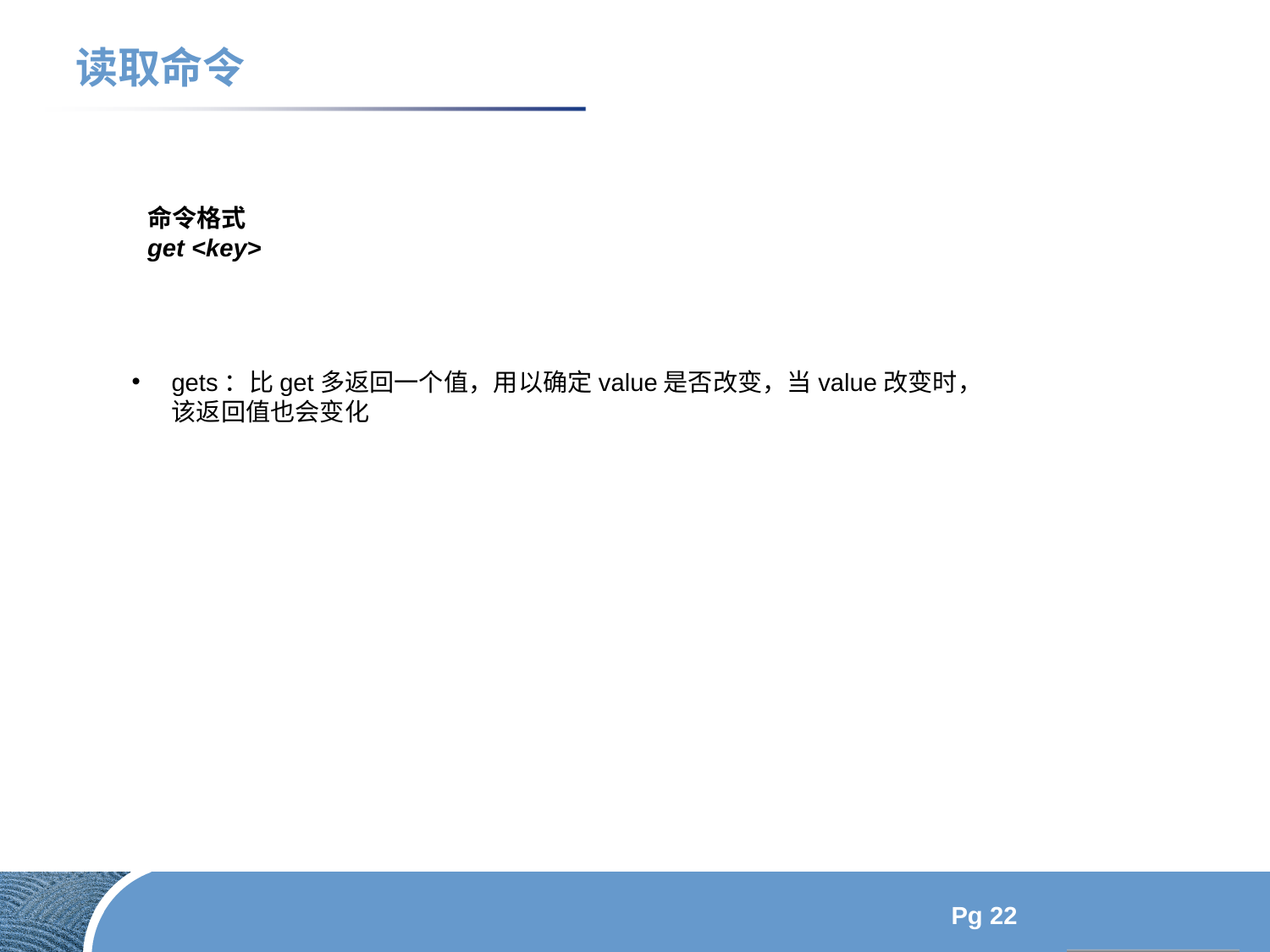

读取命令
命令格式
get <key>
gets：比get多返回一个值，用以确定value是否改变，当value改变时，该返回值也会变化